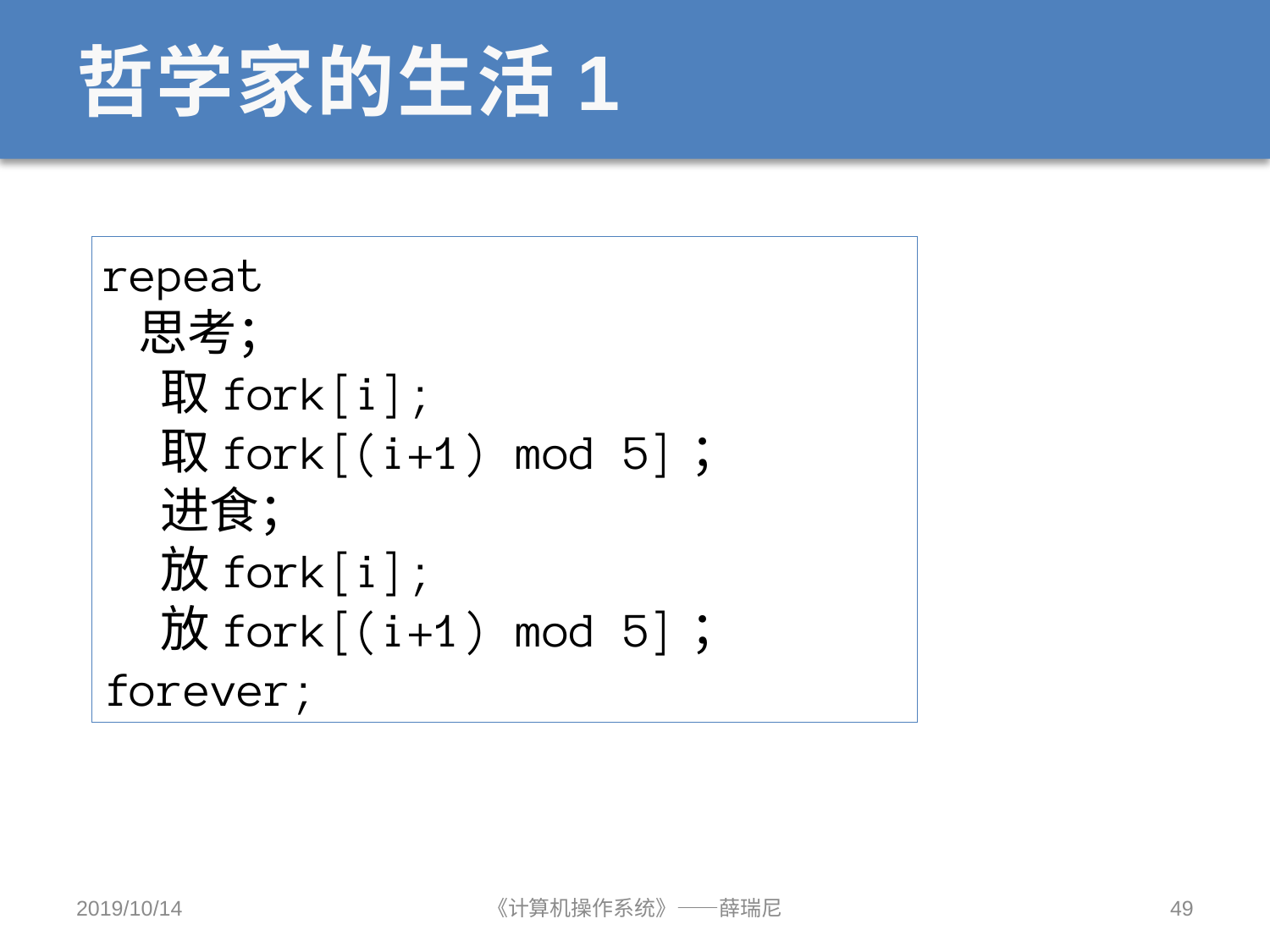

# 哲学家的生活1
repeat
  思考；
    取fork[i];
    取fork[(i+1) mod 5]；
    进食；
    放fork[i];
    放fork[(i+1) mod 5]；
forever;
2019/10/14
《计算机操作系统》——薛瑞尼
49